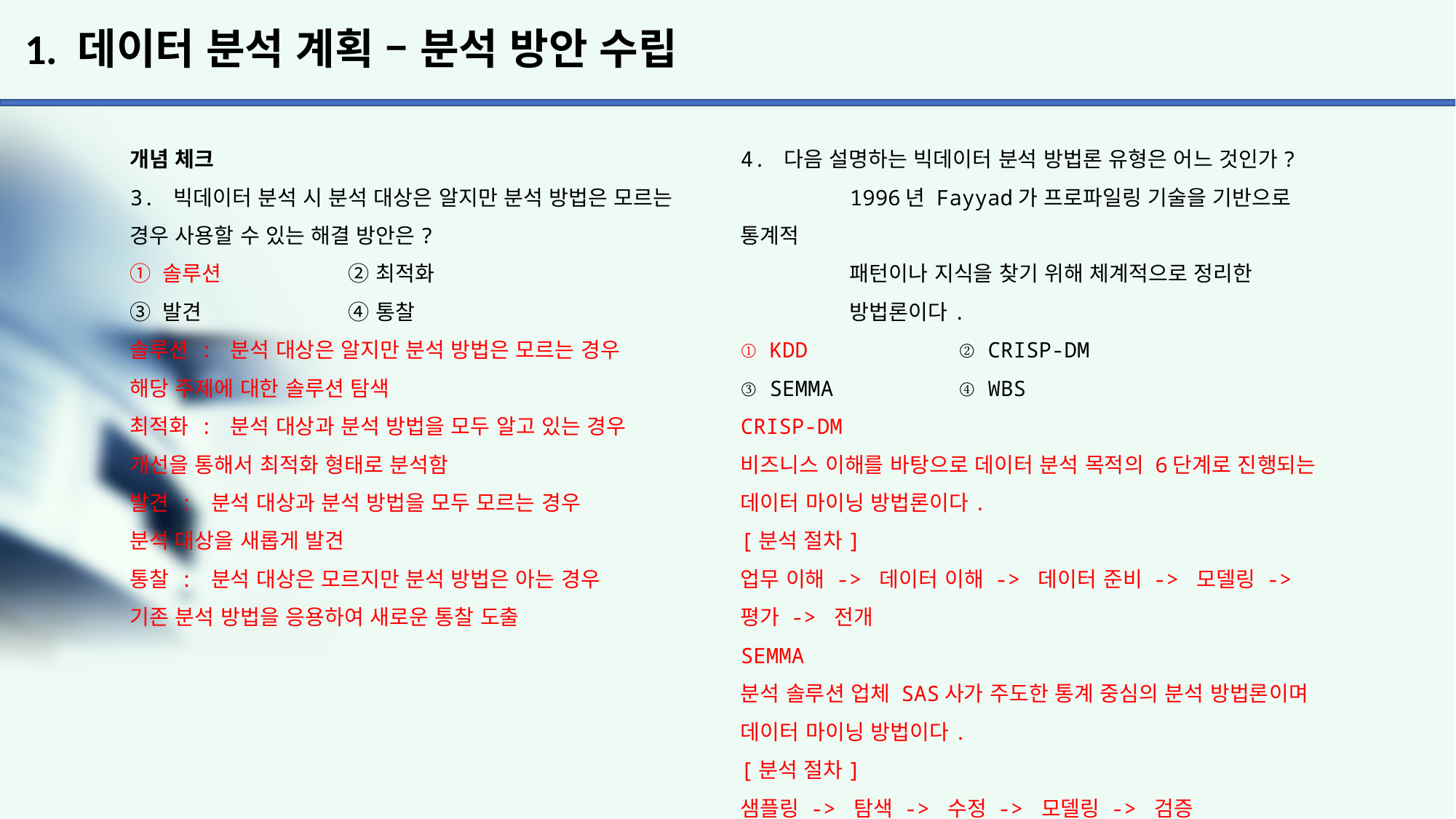

# 1. 데이터 분석 계획 – 분석 방안 수립
개념 체크
3. 빅데이터 분석 시 분석 대상은 알지만 분석 방법은 모르는 경우 사용할 수 있는 해결 방안은?
① 솔루션		② 최적화
③ 발견		④ 통찰
솔루션 : 분석 대상은 알지만 분석 방법은 모르는 경우
해당 주제에 대한 솔루션 탐색
최적화 : 분석 대상과 분석 방법을 모두 알고 있는 경우
개선을 통해서 최적화 형태로 분석함
발견 : 분석 대상과 분석 방법을 모두 모르는 경우
분석 대상을 새롭게 발견
통찰 : 분석 대상은 모르지만 분석 방법은 아는 경우
기존 분석 방법을 응용하여 새로운 통찰 도출
4. 다음 설명하는 빅데이터 분석 방법론 유형은 어느 것인가?
	1996년 Fayyad가 프로파일링 기술을 기반으로 통계적
	패턴이나 지식을 찾기 위해 체계적으로 정리한
	방법론이다.
① KDD		② CRISP-DM
③ SEMMA 		④ WBS
CRISP-DM
비즈니스 이해를 바탕으로 데이터 분석 목적의 6단계로 진행되는 데이터 마이닝 방법론이다.
[분석 절차]
업무 이해 -> 데이터 이해 -> 데이터 준비 -> 모델링 -> 평가 -> 전개
SEMMA
분석 솔루션 업체 SAS사가 주도한 통계 중심의 분석 방법론이며 데이터 마이닝 방법이다.
[분석 절차]
샘플링 -> 탐색 -> 수정 -> 모델링 -> 검증